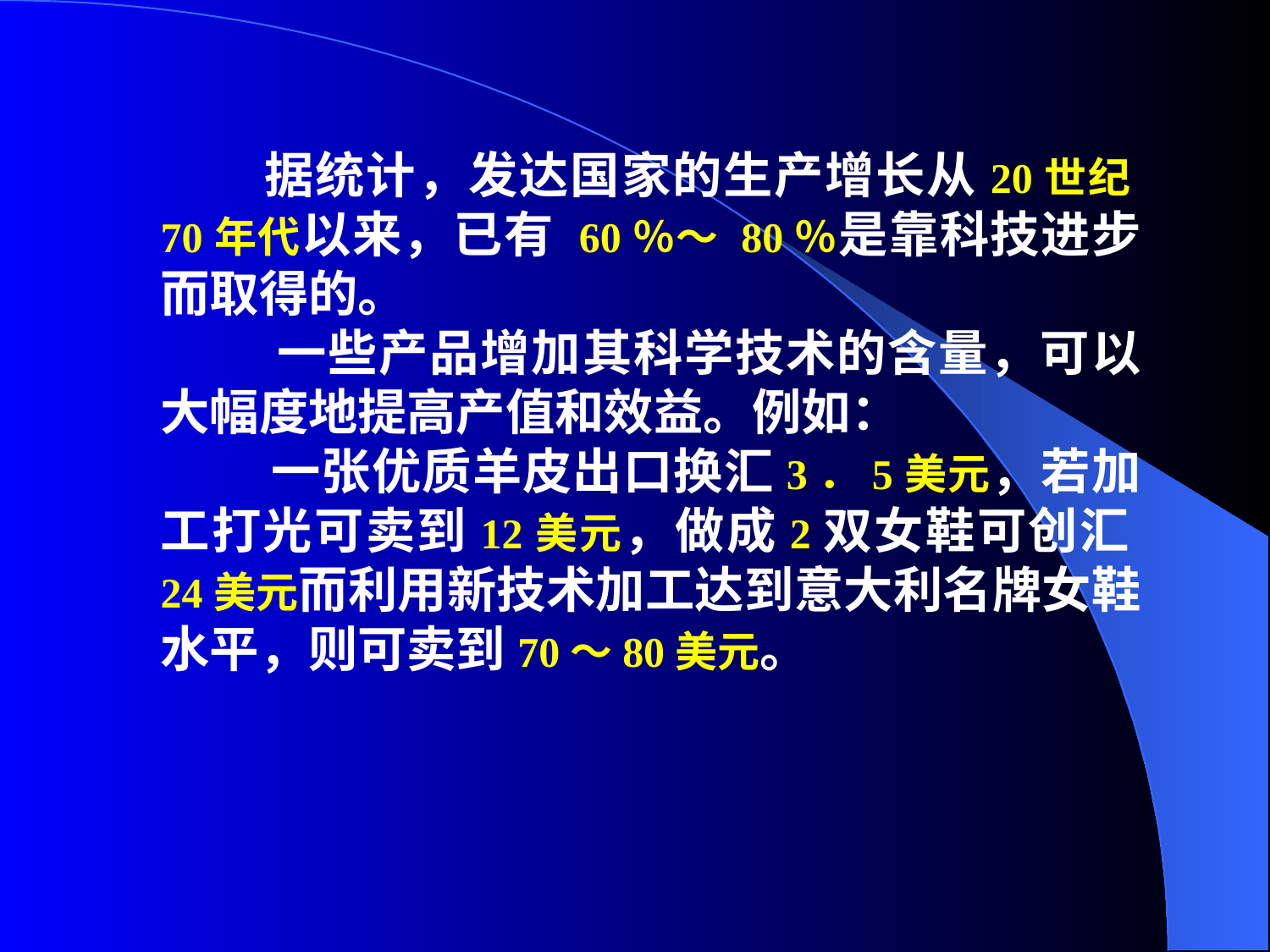

据统计，发达国家的生产增长从20世纪70年代以来，已有 60％～ 80％是靠科技进步而取得的。
        一些产品增加其科学技术的含量，可以大幅度地提高产值和效益。例如：
        一张优质羊皮出口换汇3．5美元，若加工打光可卖到12美元，做成2双女鞋可创汇24美元而利用新技术加工达到意大利名牌女鞋水平，则可卖到70～80美元。